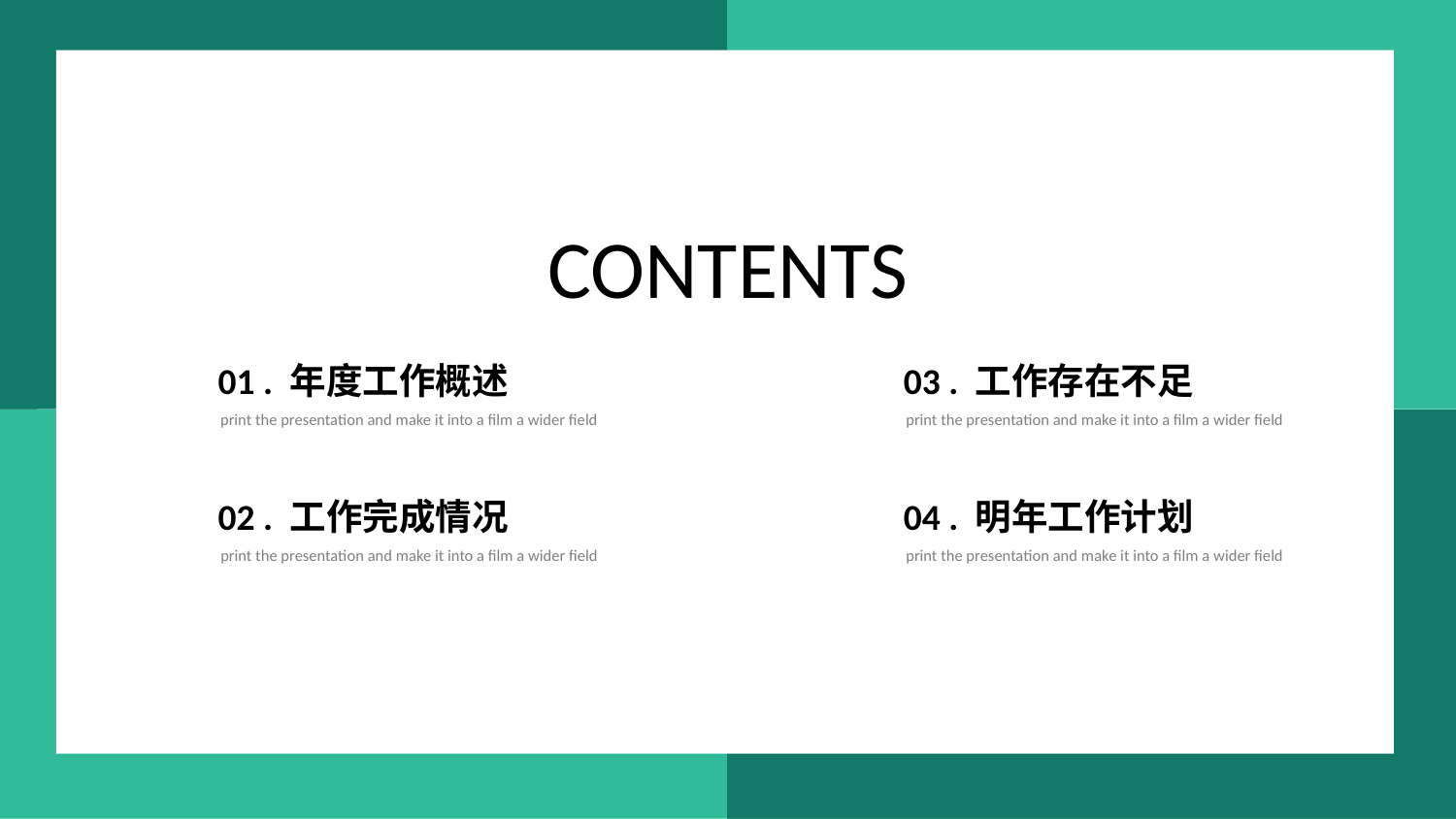

CONTENTS
01 . 年度工作概述
03 . 工作存在不足
print the presentation and make it into a film a wider field
print the presentation and make it into a film a wider field
02 . 工作完成情况
04 . 明年工作计划
print the presentation and make it into a film a wider field
print the presentation and make it into a film a wider field